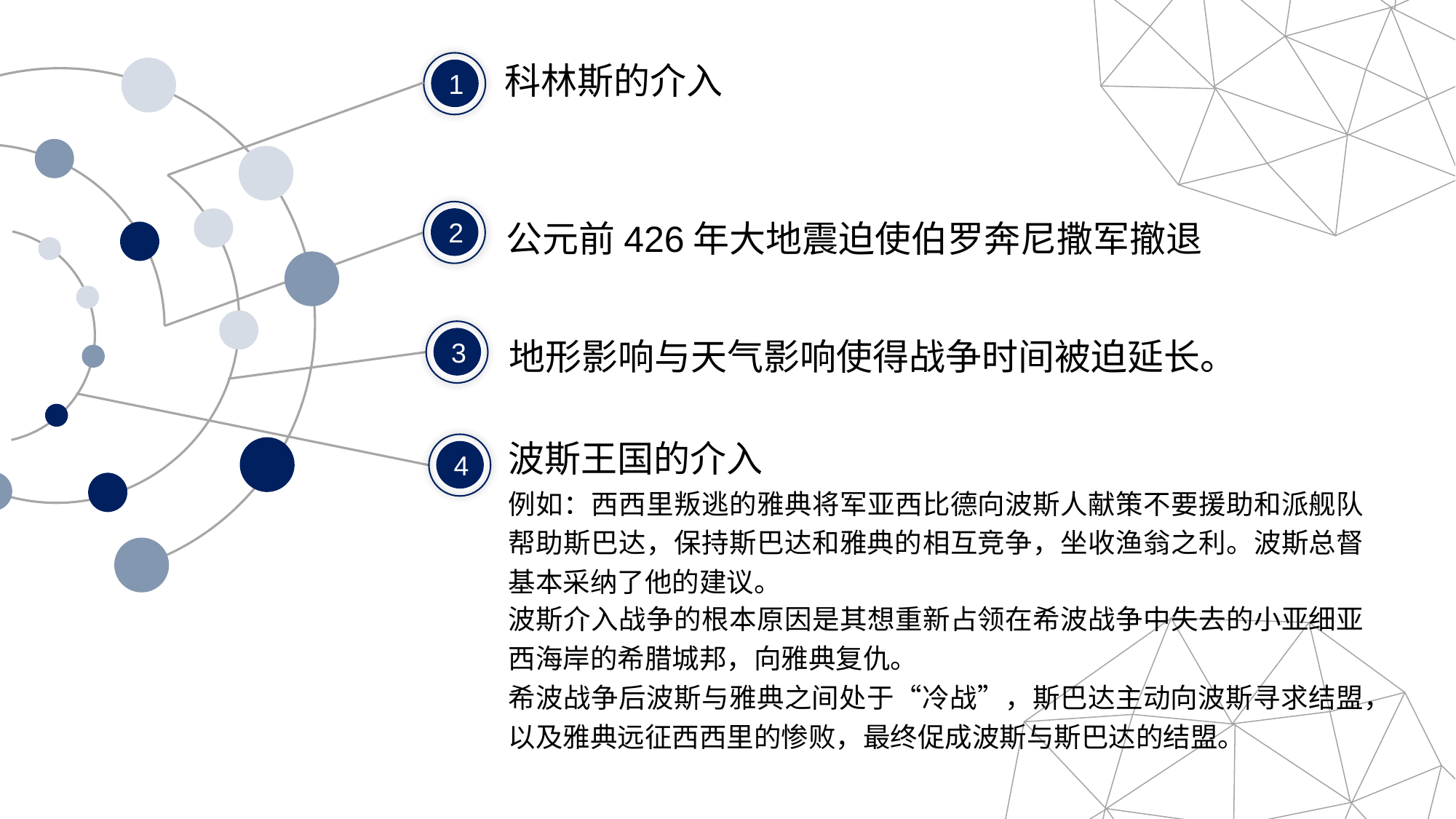

科林斯的介入

1

2

3

4
公元前426年大地震迫使伯罗奔尼撒军撤退

地形影响与天气影响使得战争时间被迫延长。

波斯王国的介入
例如：西西里叛逃的雅典将军亚西比德向波斯人献策不要援助和派舰队帮助斯巴达，保持斯巴达和雅典的相互竞争，坐收渔翁之利。波斯总督基本采纳了他的建议。
波斯介入战争的根本原因是其想重新占领在希波战争中失去的小亚细亚西海岸的希腊城邦，向雅典复仇。
希波战争后波斯与雅典之间处于“冷战”，斯巴达主动向波斯寻求结盟，以及雅典远征西西里的惨败，最终促成波斯与斯巴达的结盟。